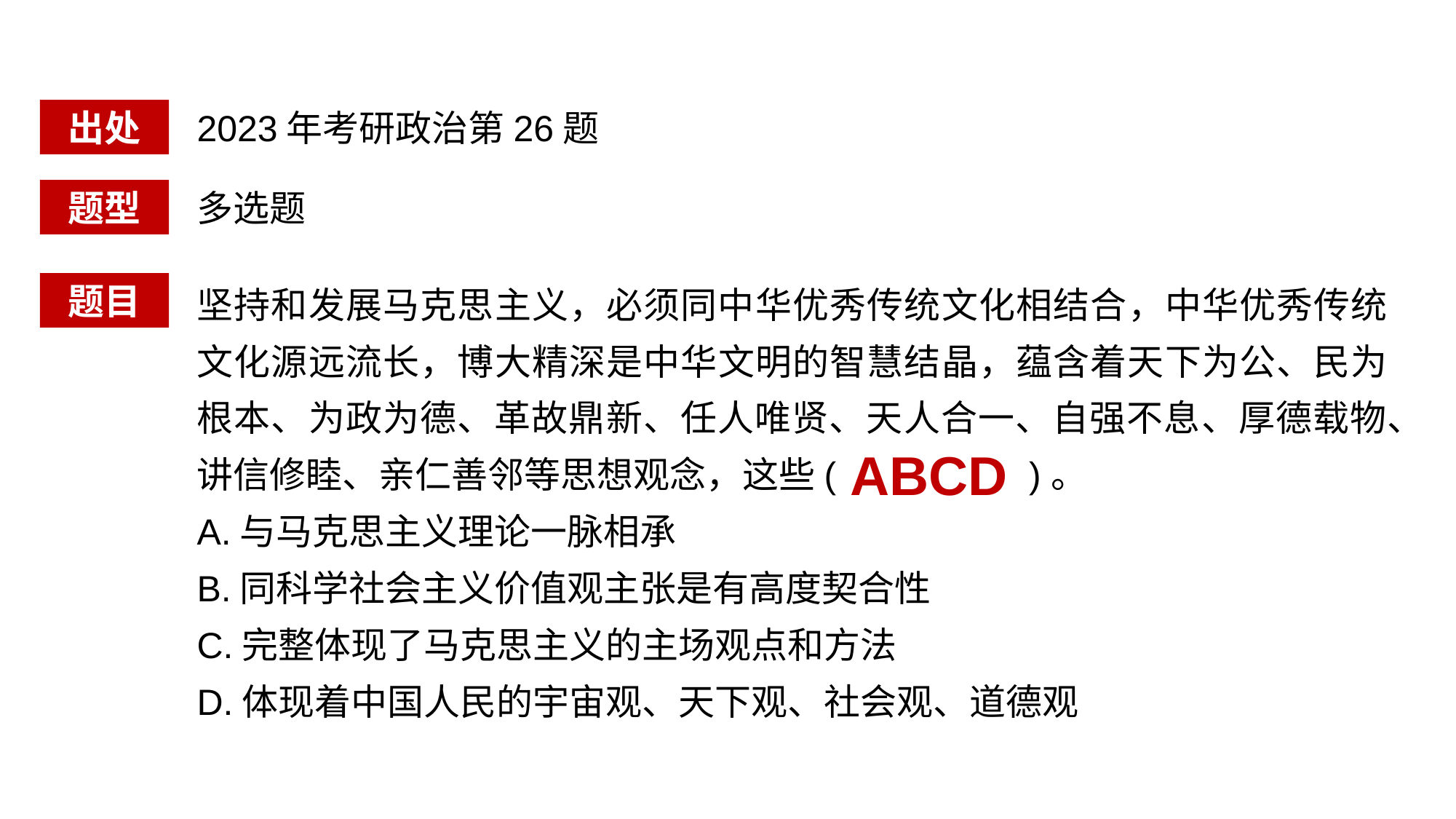

出处
2023年考研政治第26题
题型
多选题
坚持和发展马克思主义，必须同中华优秀传统文化相结合，中华优秀传统文化源远流长，博大精深是中华文明的智慧结晶，蕴含着天下为公、民为根本、为政为德、革故鼎新、任人唯贤、天人合一、自强不息、厚德载物、讲信修睦、亲仁善邻等思想观念，这些(                   )。
A.与马克思主义理论一脉相承
B.同科学社会主义价值观主张是有高度契合性
C.完整体现了马克思主义的主场观点和方法
D.体现着中国人民的宇宙观、天下观、社会观、道德观
题目
ABCD